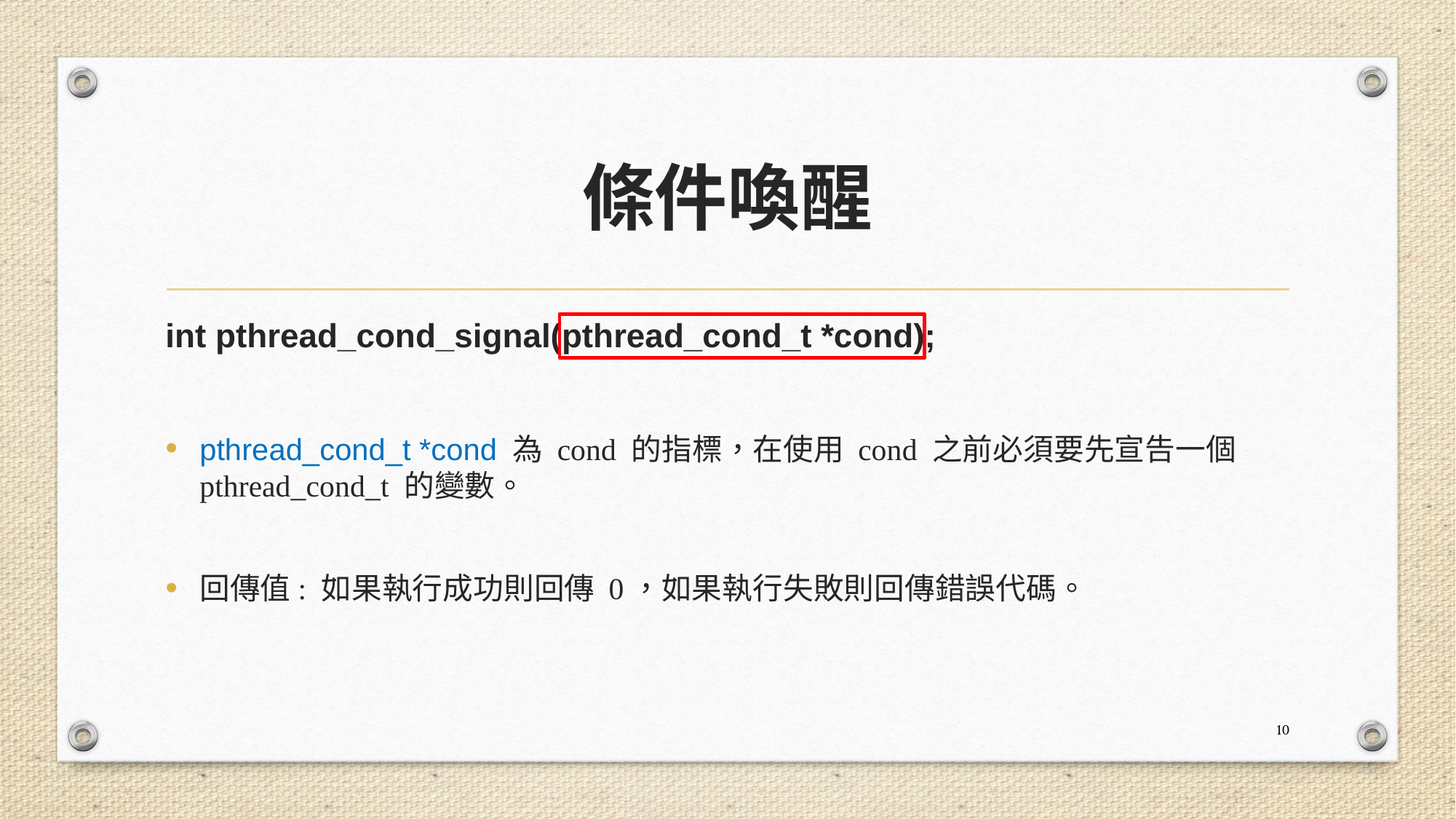

# 條件喚醒
int pthread_cond_signal(pthread_cond_t *cond);

pthread_cond_t *cond 為 cond 的指標，在使用 cond 之前必須要先宣告一個 pthread_cond_t 的變數。

回傳值: 如果執行成功則回傳 0，如果執行失敗則回傳錯誤代碼。

10